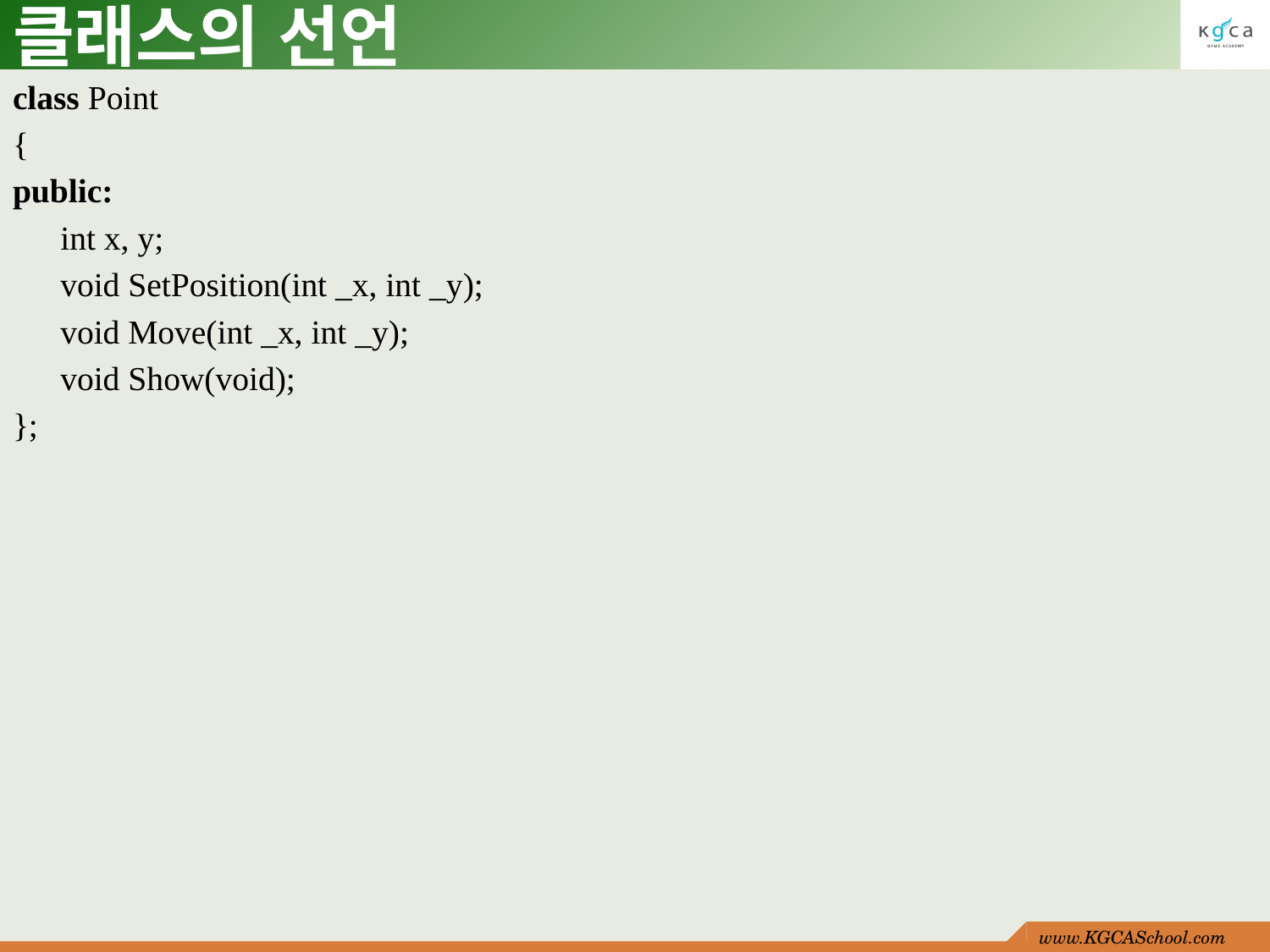

# 클래스의 선언
class Point
{
public:
	int x, y;
	void SetPosition(int _x, int _y);
	void Move(int _x, int _y);
	void Show(void);
};